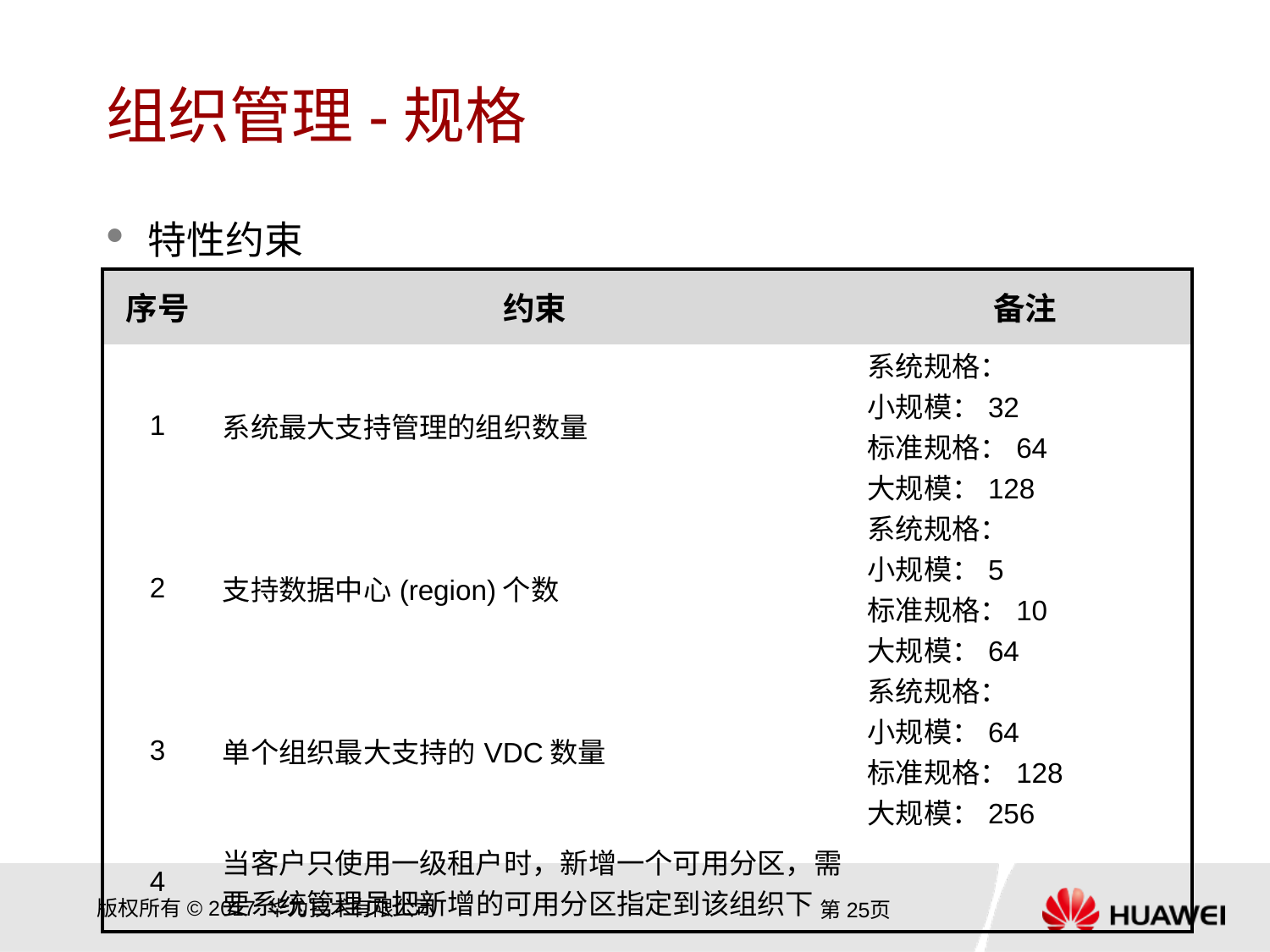

# 组织管理-规格
特性约束

| 序号 | 约束 | 备注 |
| --- | --- | --- |
| 1 | 系统最大支持管理的组织数量 | 系统规格： 小规模：32 标准规格：64 大规模：128 |
| 2 | 支持数据中心(region)个数 | 系统规格： 小规模：5 标准规格：10 大规模：64 |
| 3 | 单个组织最大支持的VDC数量 | 系统规格： 小规模：64 标准规格：128 大规模：256 |
| 4 | 当客户只使用一级租户时，新增一个可用分区，需要系统管理员把新增的可用分区指定到该组织下 |  |